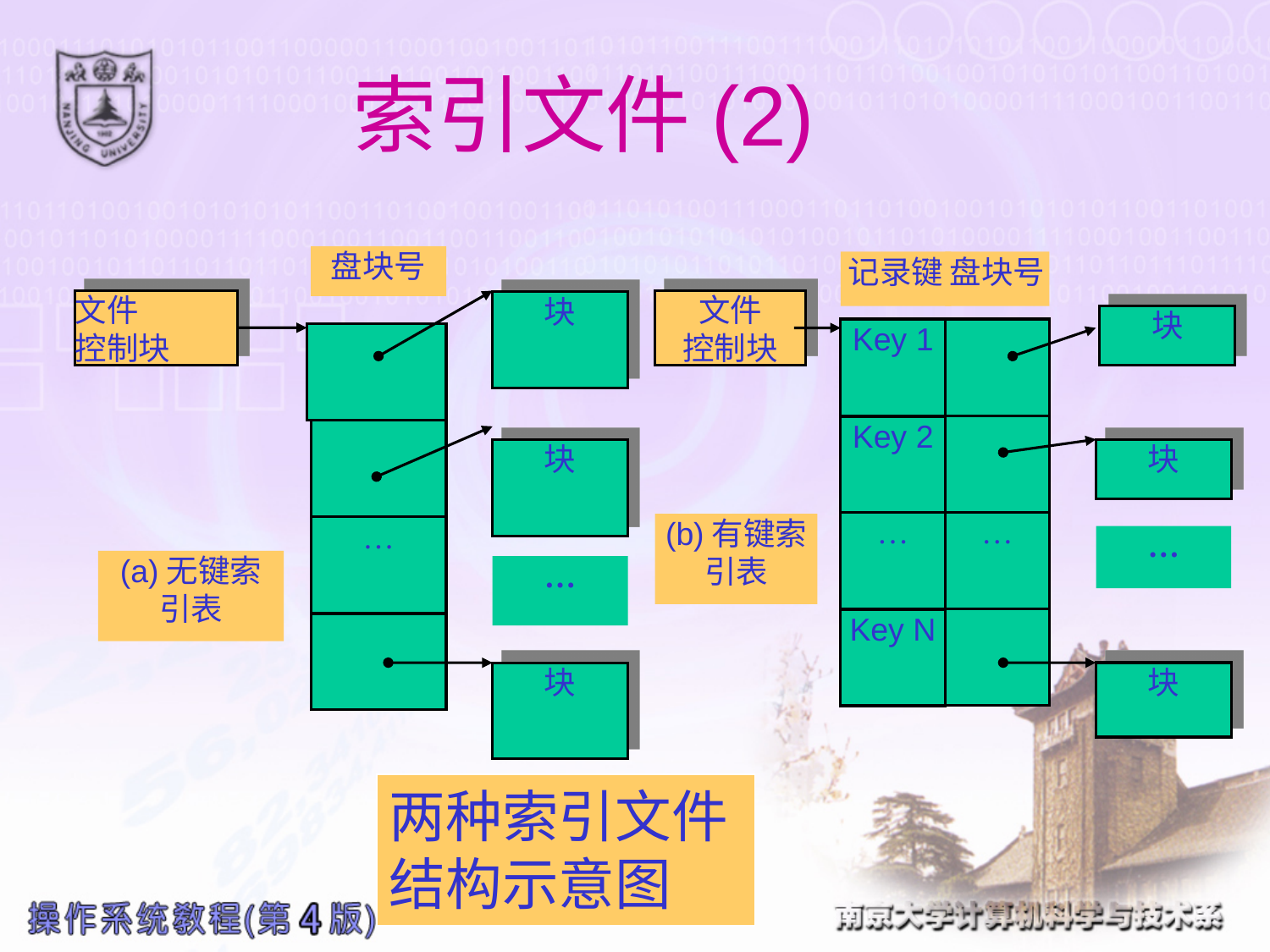

#
索引文件(2)
盘块号
记录键

盘块号
文件
控制块

文件
控制块
块
块
Key 1

Key 2

块

块
…
…
(b)有键索引表
…
…
(a)无键索
引表
…

Key N

块

块
两种索引文件
结构示意图